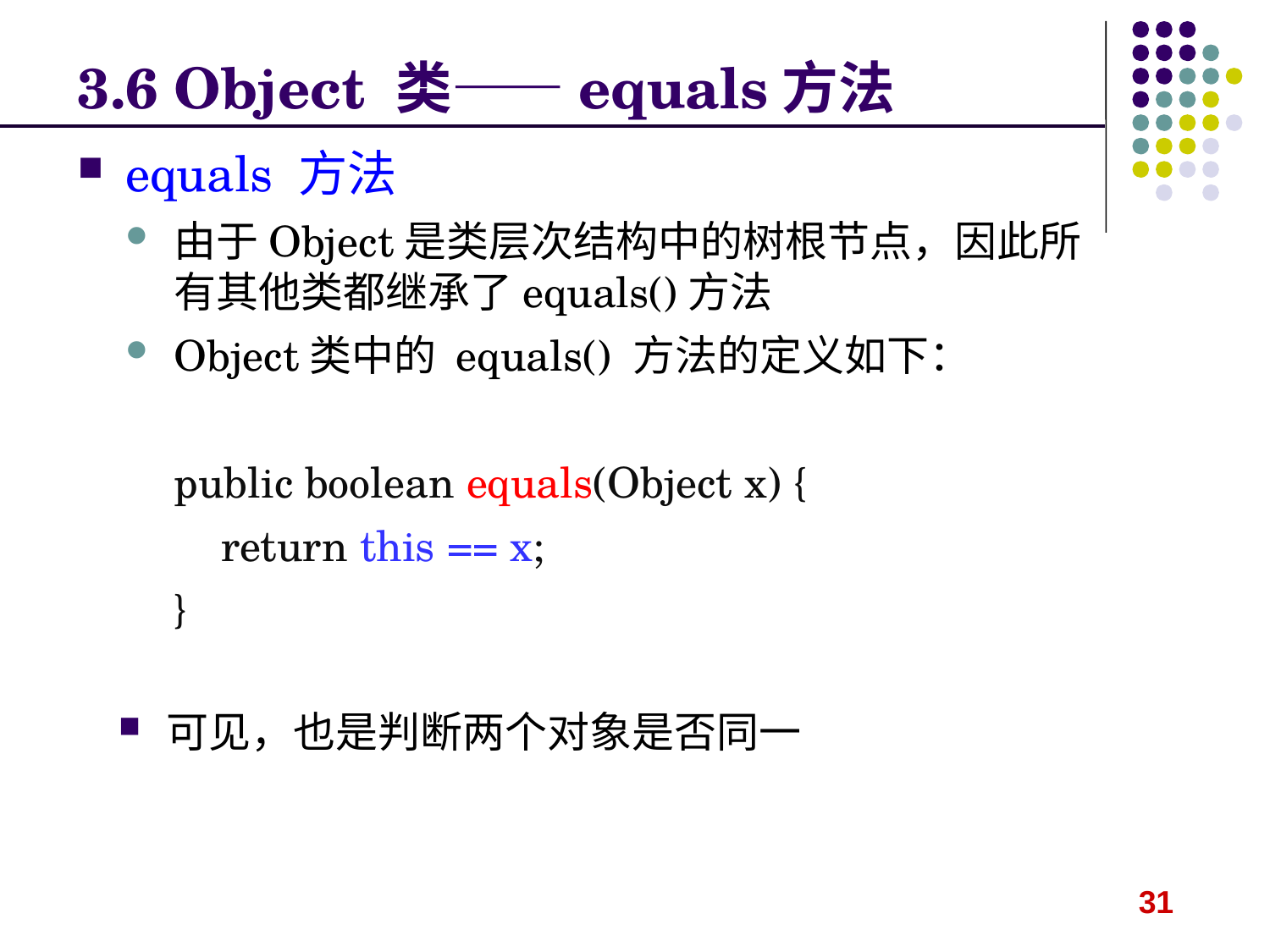

# 3.6 Object 类——equals方法
equals 方法
由于Object是类层次结构中的树根节点，因此所有其他类都继承了equals()方法
Object类中的 equals() 方法的定义如下：

public boolean equals(Object x) {
    return this == x;
}

可见，也是判断两个对象是否同一